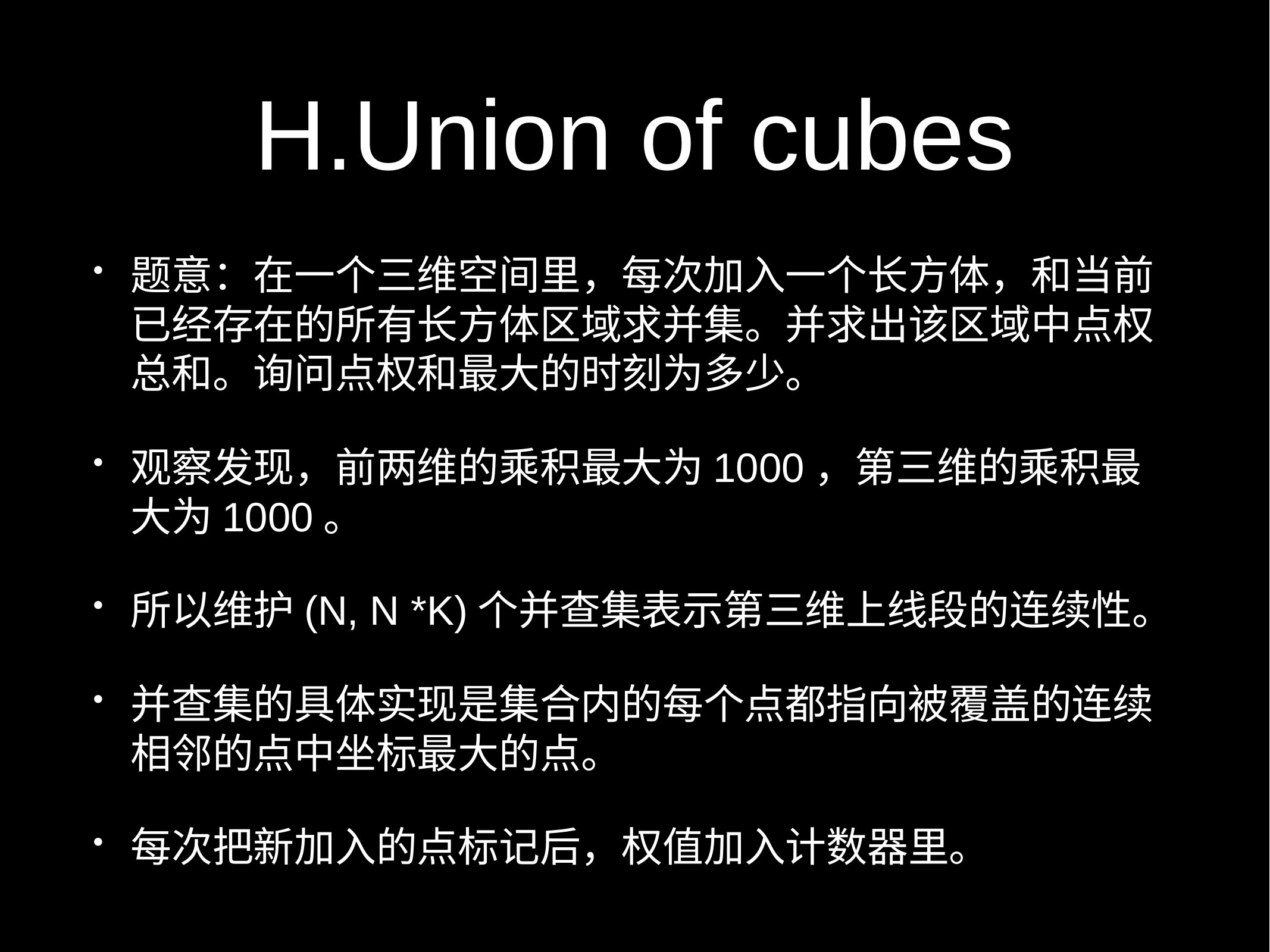

# H.Union of cubes
题意：在一个三维空间里，每次加入一个长方体，和当前已经存在的所有长方体区域求并集。并求出该区域中点权总和。询问点权和最大的时刻为多少。
观察发现，前两维的乘积最大为1000，第三维的乘积最大为1000。
所以维护(N, N *K)个并查集表示第三维上线段的连续性。
并查集的具体实现是集合内的每个点都指向被覆盖的连续相邻的点中坐标最大的点。
每次把新加入的点标记后，权值加入计数器里。